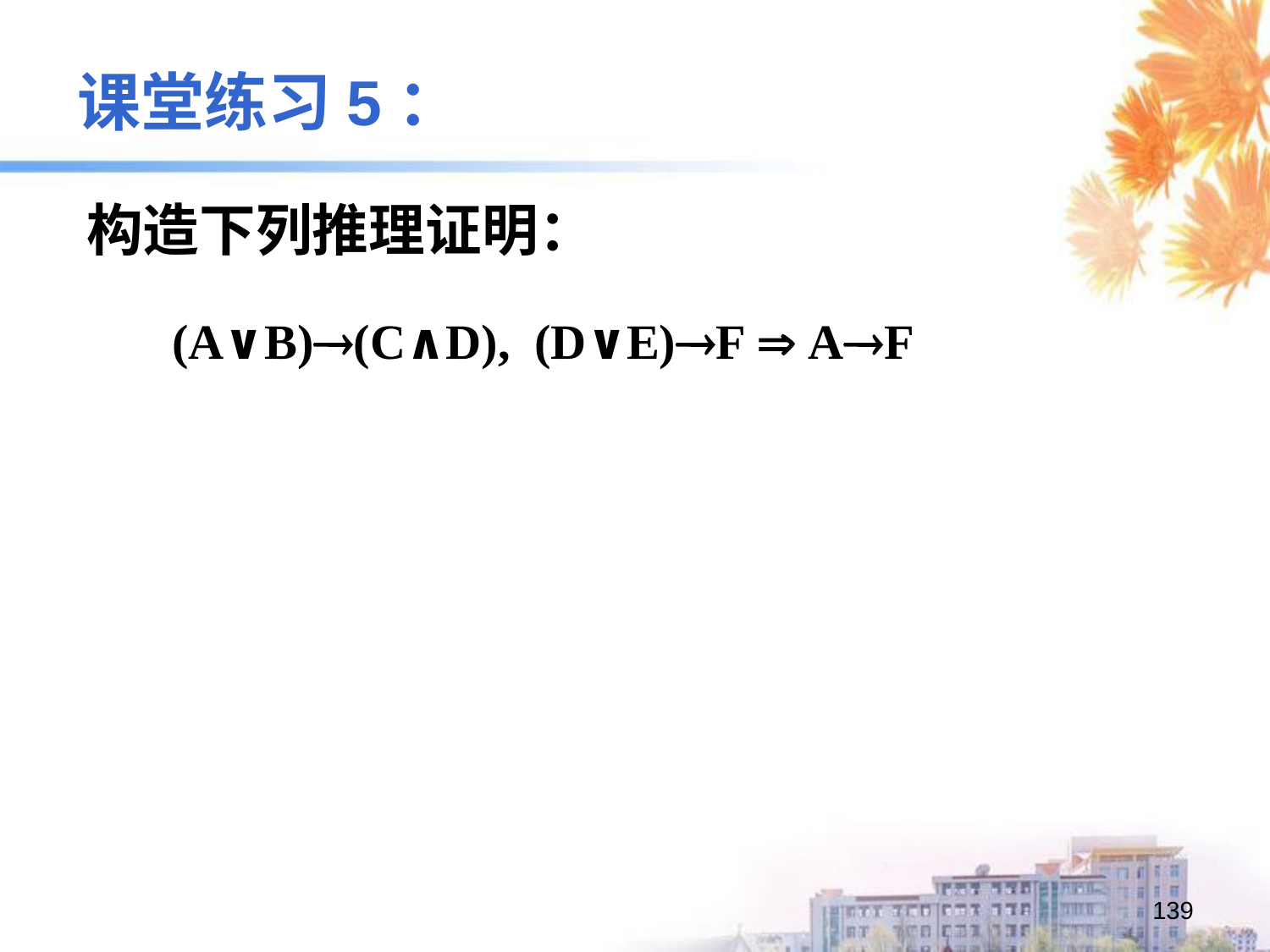

课堂练习5：
构造下列推理证明：

       (A∨B)→(C∧D),  (D∨E)→F ⇒ A→F
139